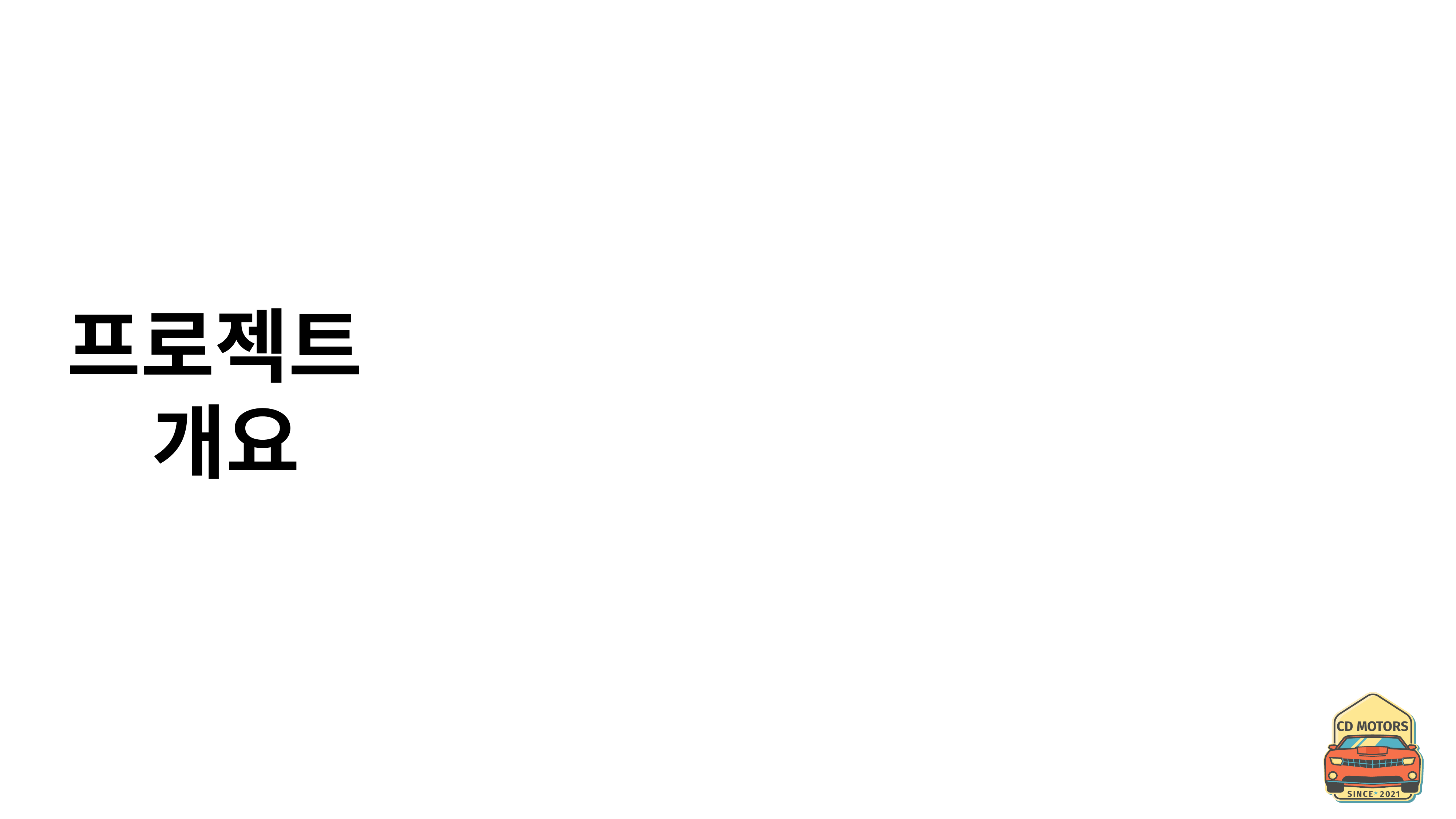

• AS - IS

• TO - BE

• WBS
프로젝트
개요

CD MOTORS

SINCE  2021